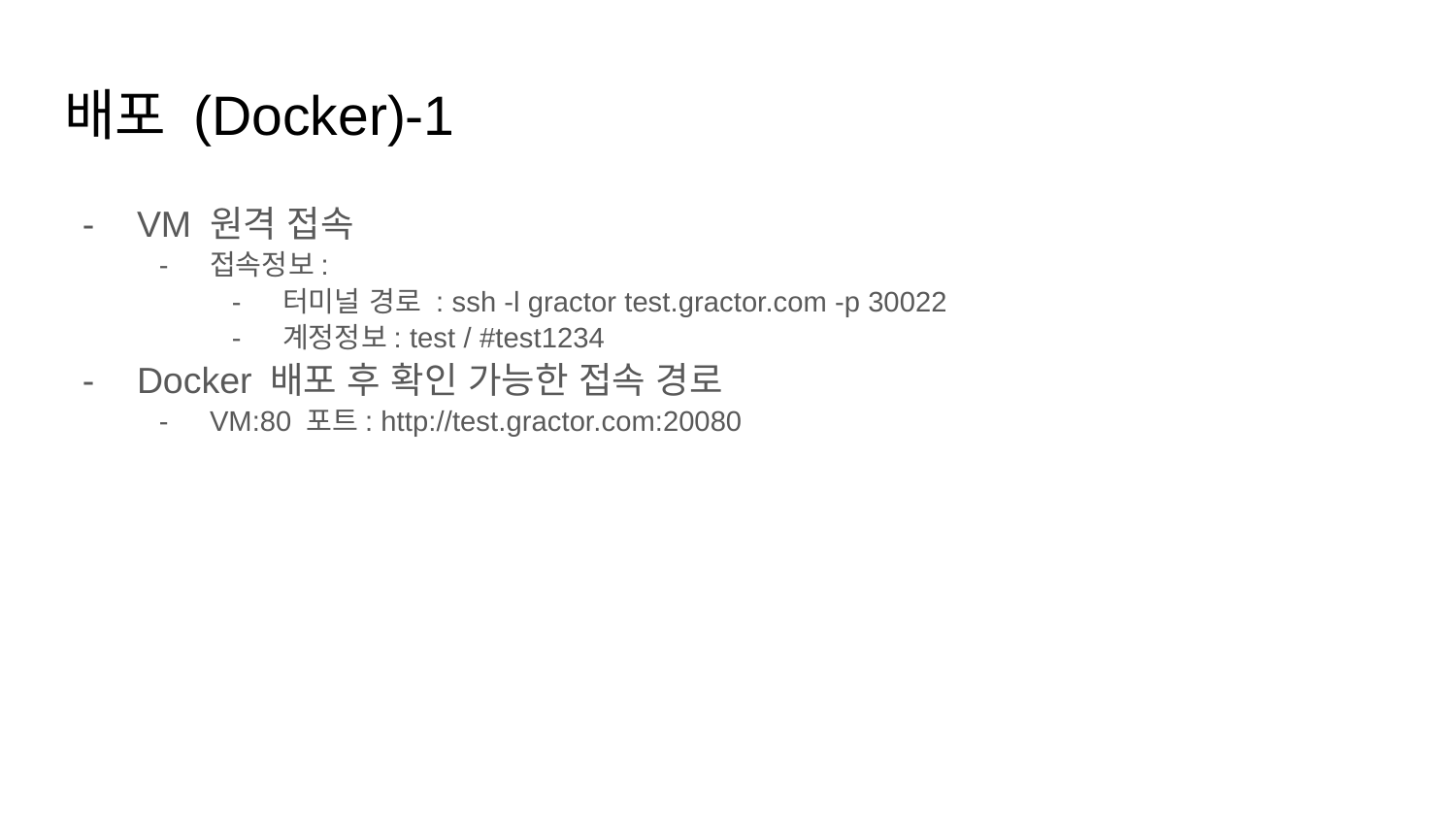

# 배포 (Docker)-1
VM 원격 접속
접속정보:
터미널 경로 : ssh -l gractor test.gractor.com -p 30022
계정정보: test / #test1234
Docker 배포 후 확인 가능한 접속 경로
VM:80 포트: http://test.gractor.com:20080